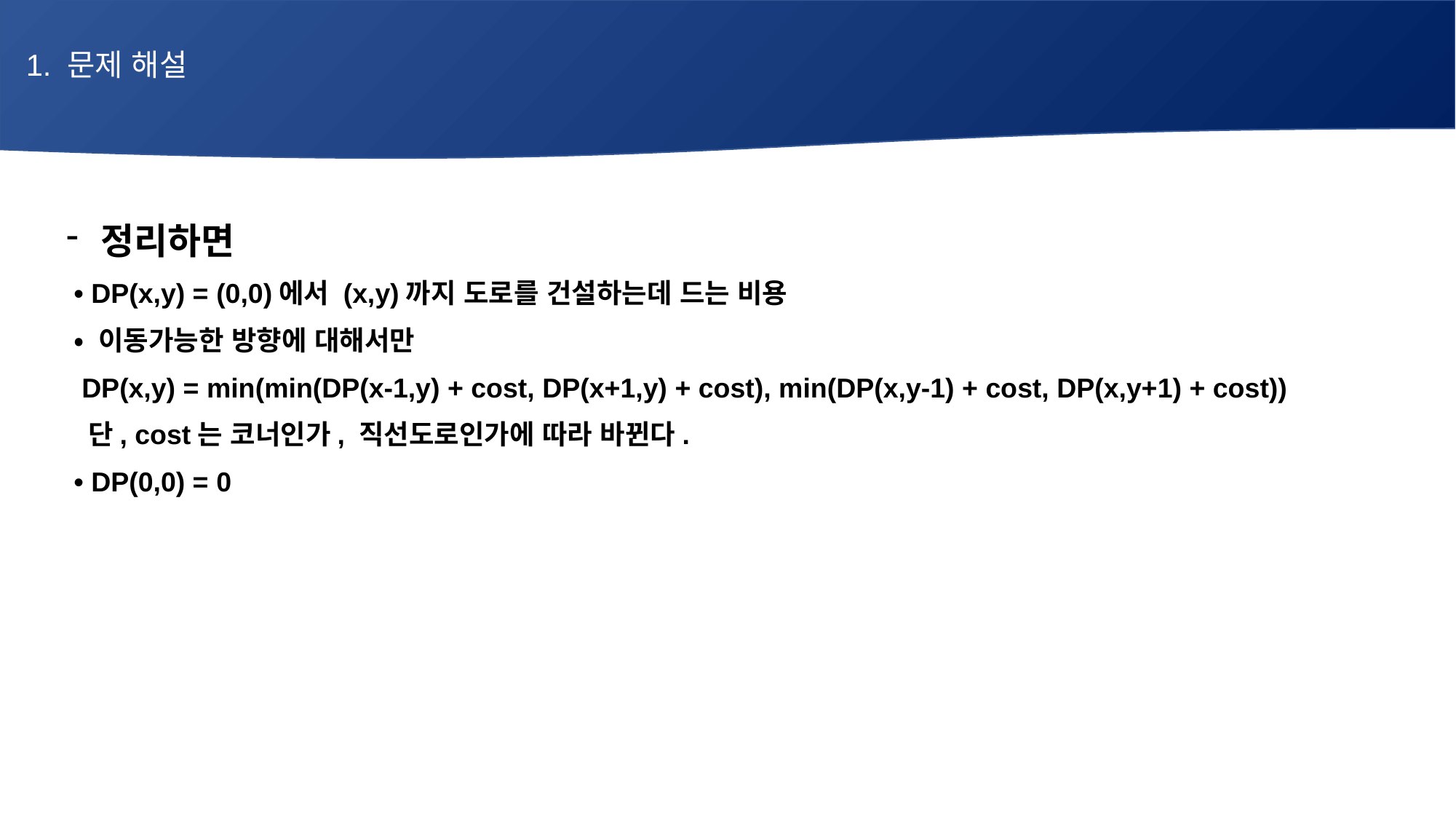

1. 문제 해설
# 매주 1 과제 LV2
정리하면
 • DP(x,y) = (0,0)에서 (x,y)까지 도로를 건설하는데 드는 비용
 • 이동가능한 방향에 대해서만
  DP(x,y) = min(min(DP(x-1,y) + cost, DP(x+1,y) + cost), min(DP(x,y-1) + cost, DP(x,y+1) + cost))
  단, cost는 코너인가, 직선도로인가에 따라 바뀐다.
 • DP(0,0) = 0